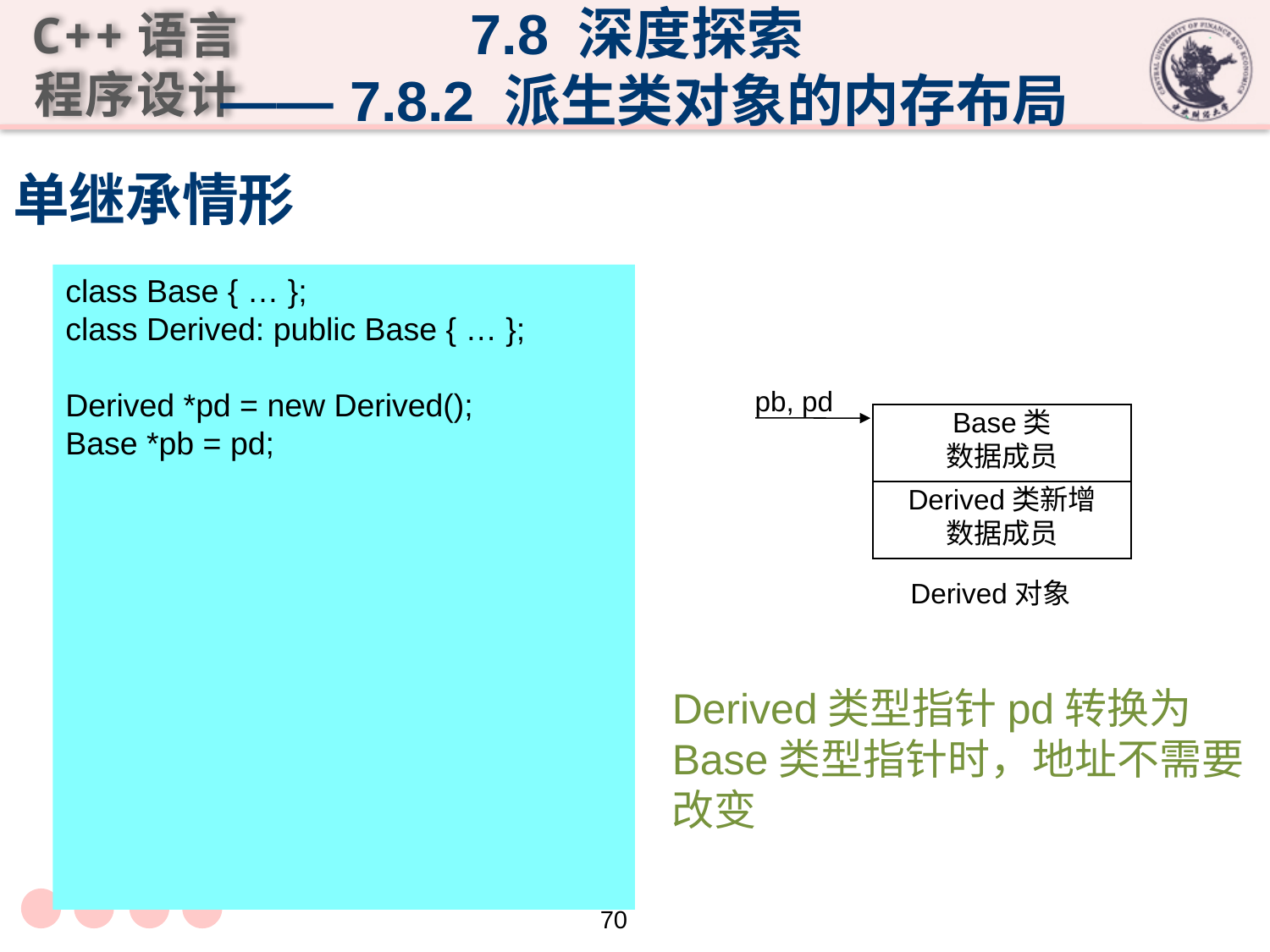

7.8 深度探索
 —— 7.8.2 派生类对象的内存布局
# 单继承情形
class Base { … };
class Derived: public Base { … };

Derived *pd = new Derived();
Base *pb = pd;

pb, pd
Base类
数据成员
Derived类新增
数据成员
Derived对象
Derived类型指针pd转换为Base类型指针时，地址不需要改变
70